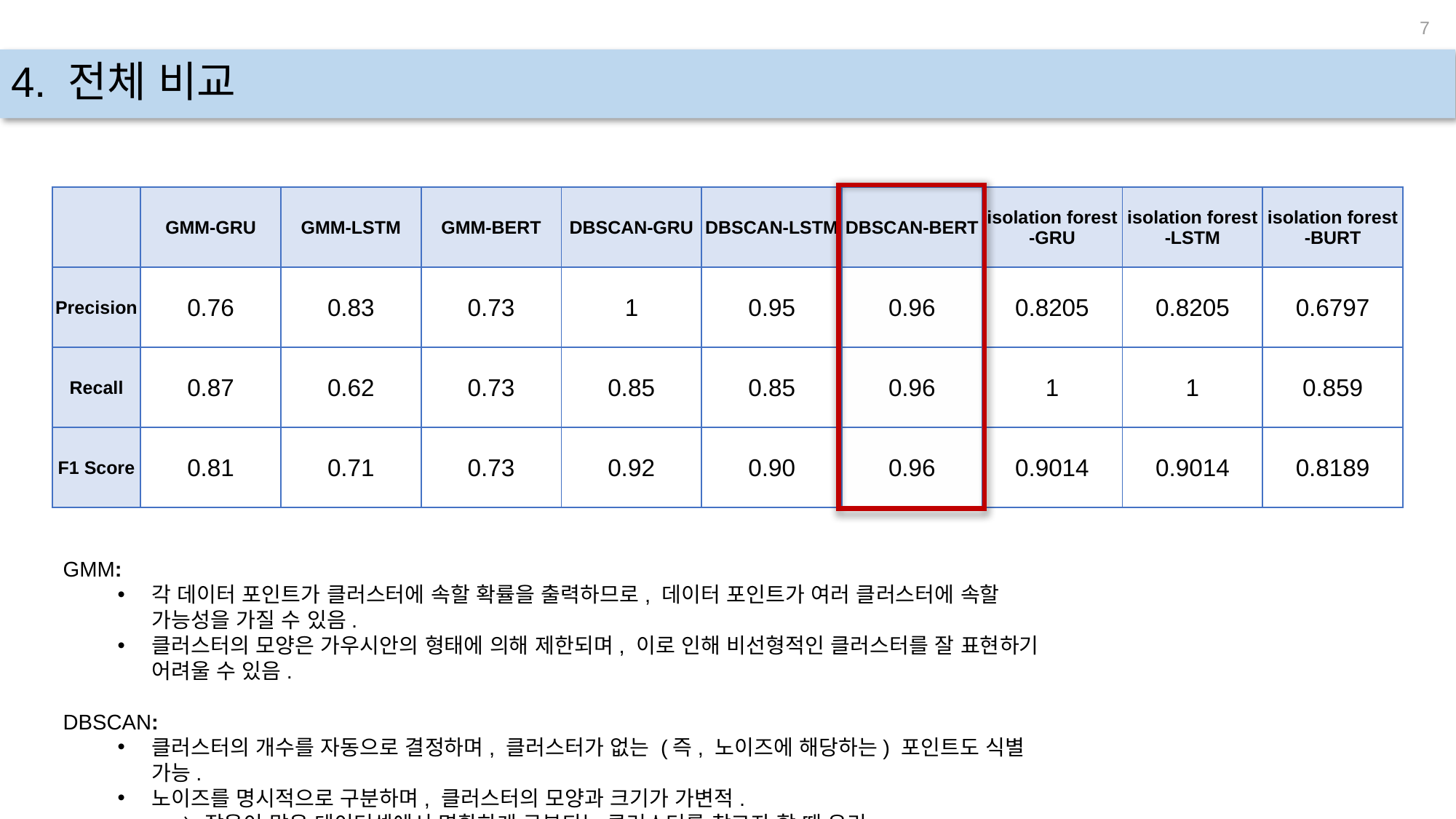

7
# 4. 전체 비교

|  | GMM-GRU | GMM-LSTM | GMM-BERT | DBSCAN-GRU | DBSCAN-LSTM | DBSCAN-BERT | isolation forest -GRU | isolation forest -LSTM | isolation forest -BURT |
| --- | --- | --- | --- | --- | --- | --- | --- | --- | --- |
| Precision | 0.76 | 0.83 | 0.73 | 1 | 0.95 | 0.96 | 0.8205 | 0.8205 | 0.6797 |
| Recall | 0.87 | 0.62 | 0.73 | 0.85 | 0.85 | 0.96 | 1 | 1 | 0.859 |
| F1 Score | 0.81 | 0.71 | 0.73 | 0.92 | 0.90 | 0.96 | 0.9014 | 0.9014 | 0.8189 |
GMM:
각 데이터 포인트가 클러스터에 속할 확률을 출력하므로, 데이터 포인트가 여러 클러스터에 속할 가능성을 가질 수 있음.
클러스터의 모양은 가우시안의 형태에 의해 제한되며, 이로 인해 비선형적인 클러스터를 잘 표현하기 어려울 수 있음.

DBSCAN:
클러스터의 개수를 자동으로 결정하며, 클러스터가 없는 (즉, 노이즈에 해당하는) 포인트도 식별 가능.
노이즈를 명시적으로 구분하며, 클러스터의 모양과 크기가 가변적.
	⇒ 잡음이 많은 데이터셋에서 명확하게 구분되는 클러스터를 찾고자 할 때 유리.